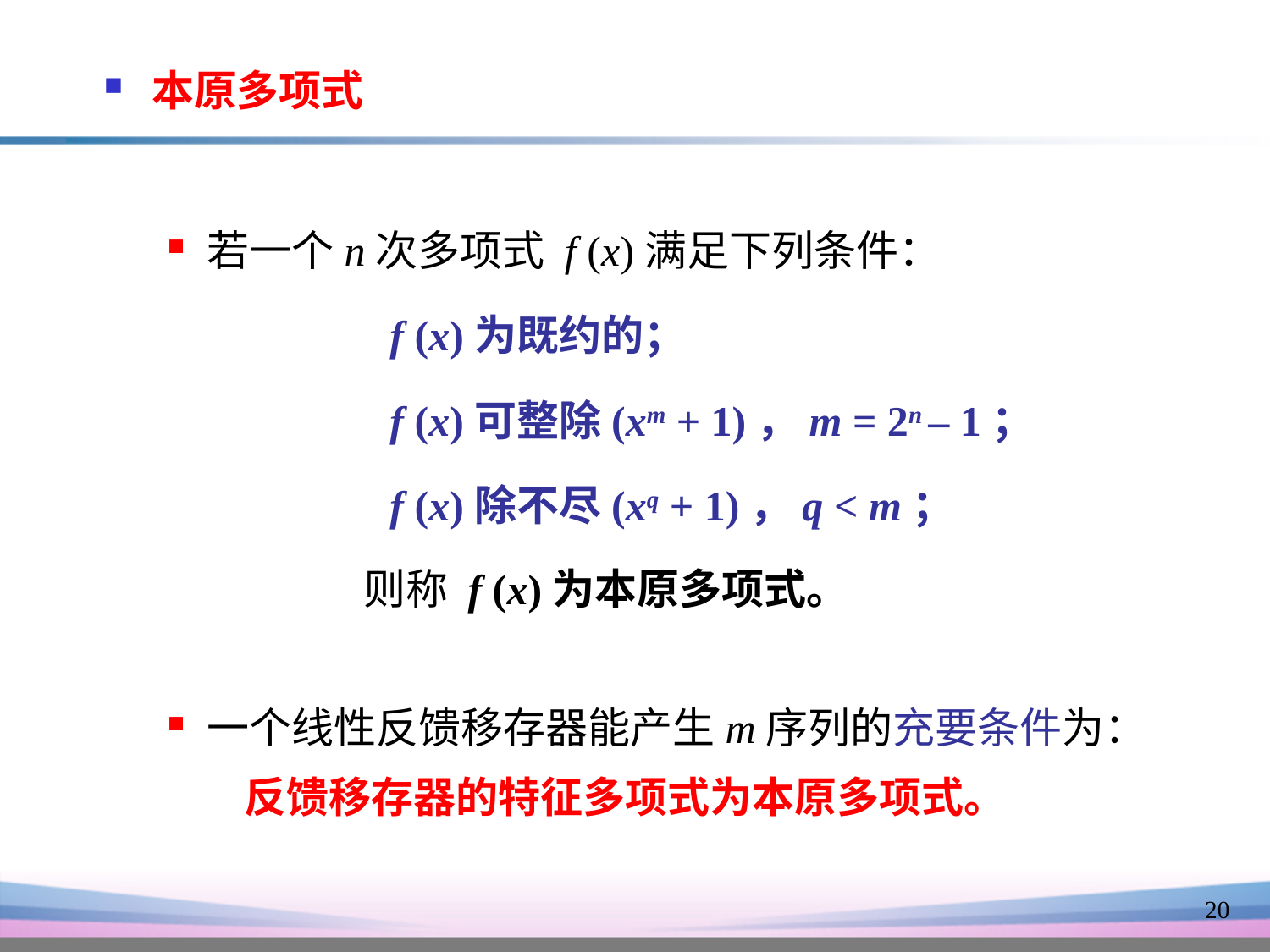

本原多项式

若一个n次多项式 f (x)满足下列条件：
		f (x)为既约的；
		f (x)可整除(xm + 1)，m = 2n – 1；
		f (x)除不尽(xq + 1)，q < m；
		  则称 f (x)为本原多项式。

一个线性反馈移存器能产生m序列的充要条件为：
       反馈移存器的特征多项式为本原多项式。
20